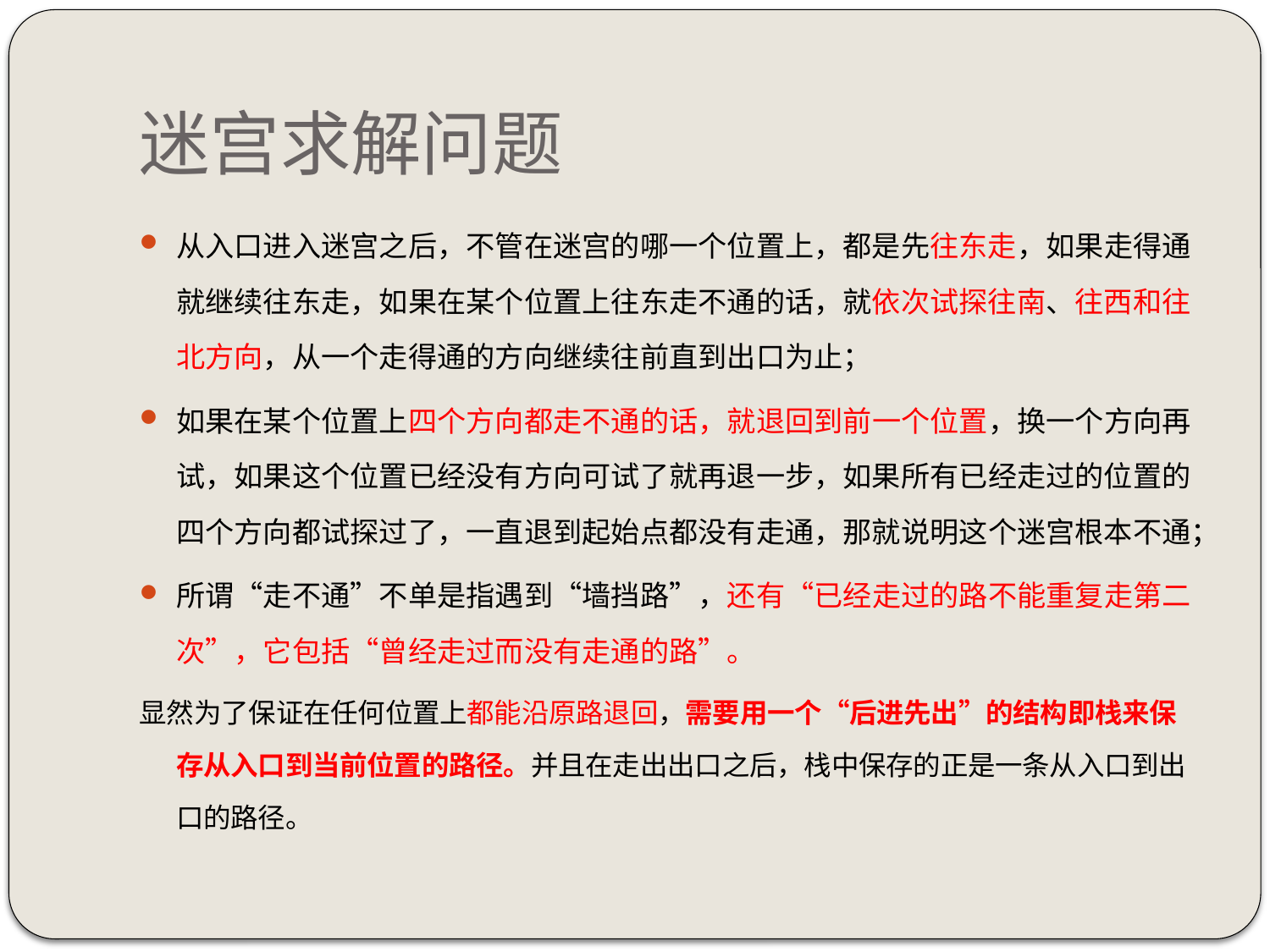

# 迷宫求解问题
从入口进入迷宫之后，不管在迷宫的哪一个位置上，都是先往东走，如果走得通就继续往东走，如果在某个位置上往东走不通的话，就依次试探往南、往西和往北方向，从一个走得通的方向继续往前直到出口为止；
如果在某个位置上四个方向都走不通的话，就退回到前一个位置，换一个方向再试，如果这个位置已经没有方向可试了就再退一步，如果所有已经走过的位置的四个方向都试探过了，一直退到起始点都没有走通，那就说明这个迷宫根本不通；
所谓“走不通”不单是指遇到“墙挡路”，还有“已经走过的路不能重复走第二次”，它包括“曾经走过而没有走通的路”。
显然为了保证在任何位置上都能沿原路退回，需要用一个“后进先出”的结构即栈来保存从入口到当前位置的路径。并且在走出出口之后，栈中保存的正是一条从入口到出口的路径。